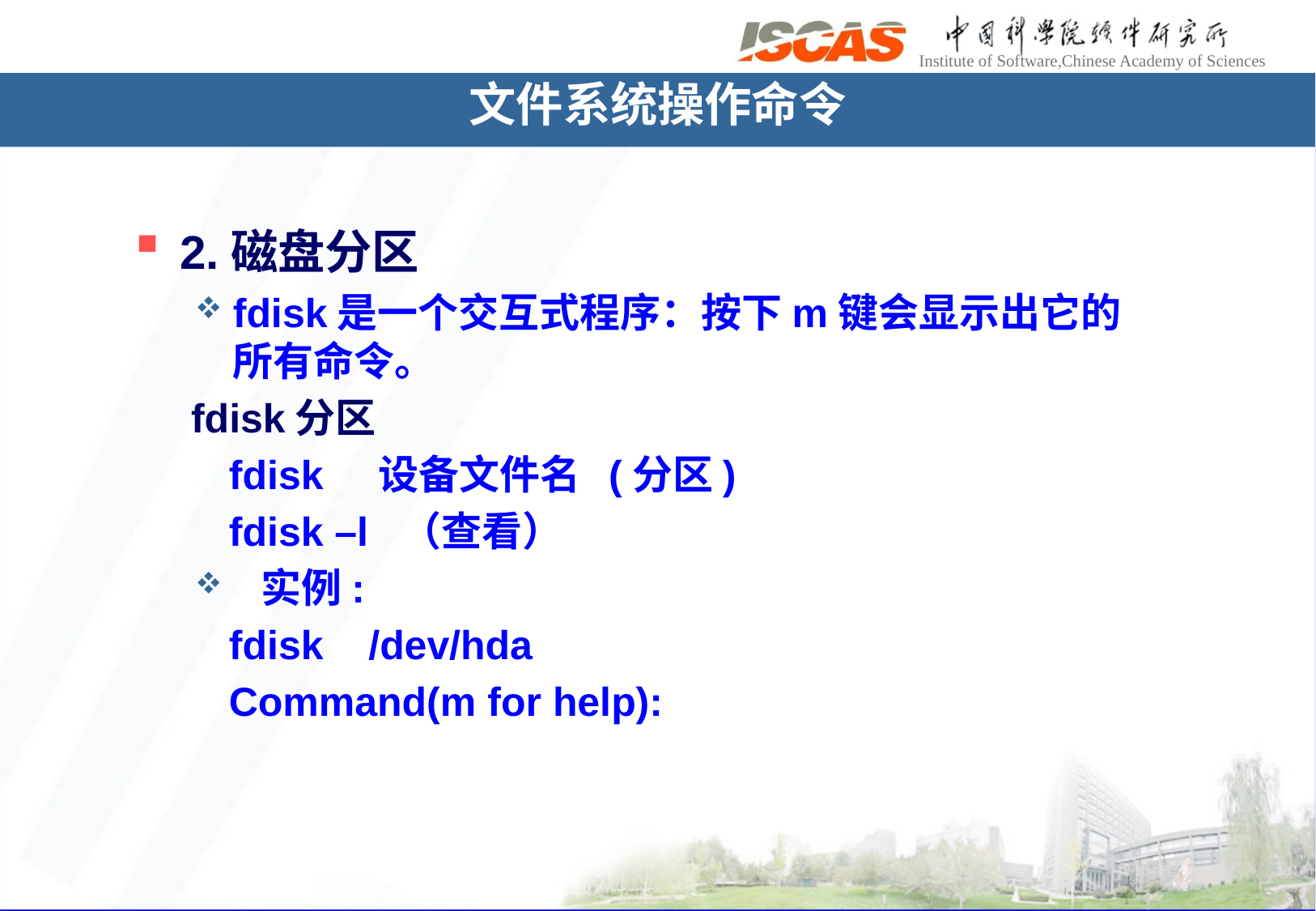

# 文件系统操作命令
2.磁盘分区
fdisk是一个交互式程序：按下m键会显示出它的所有命令。
     fdisk分区
   fdisk    设备文件名  (分区)
   fdisk –l  （查看）
  实例:
   fdisk    /dev/hda
   Command(m for help):